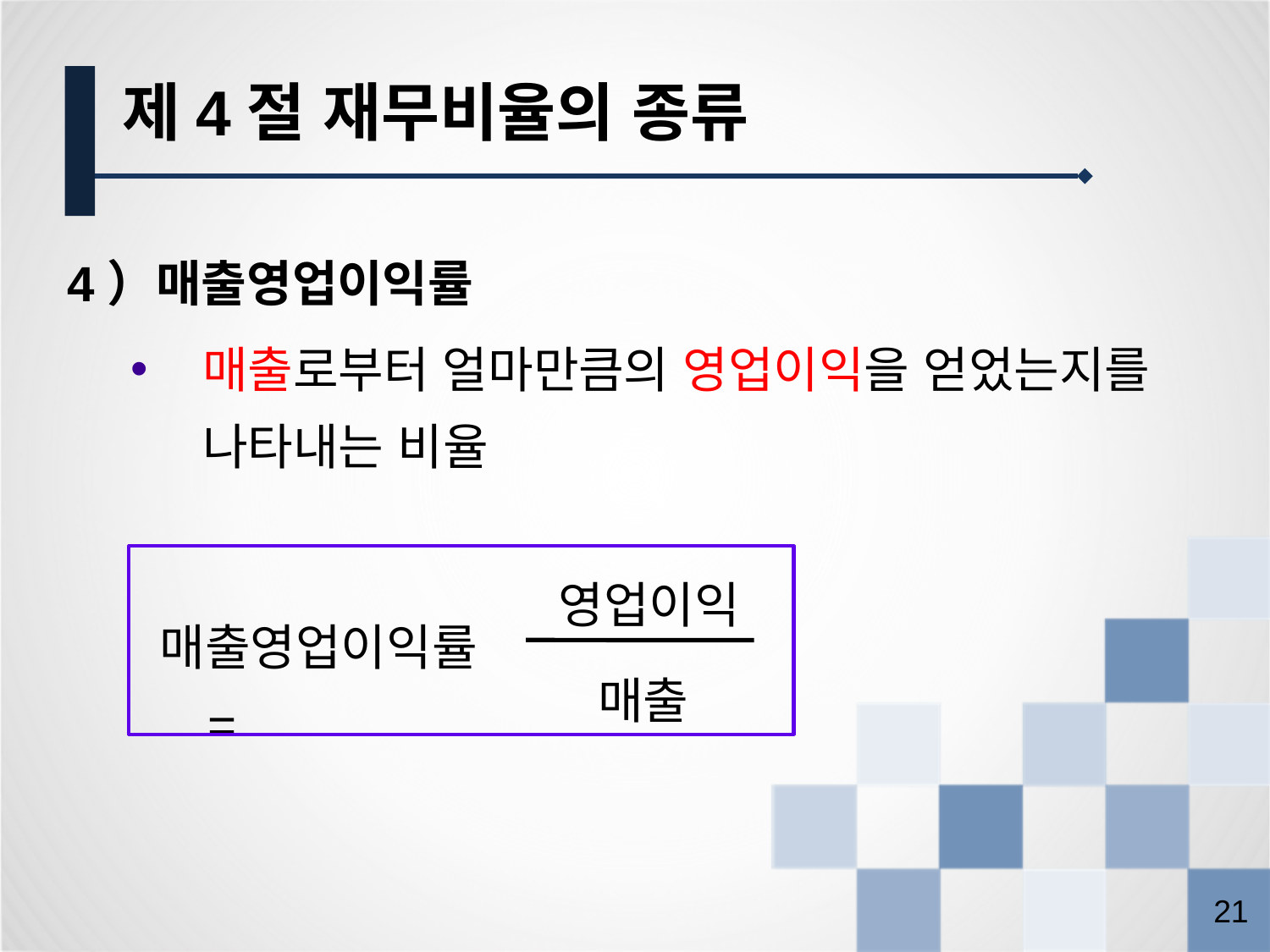

제4절 재무비율의 종류

4）매출영업이익률
매출로부터 얼마만큼의 영업이익을 얻었는지를 나타내는 비율

영업이익
매출영업이익률 =
매출
21